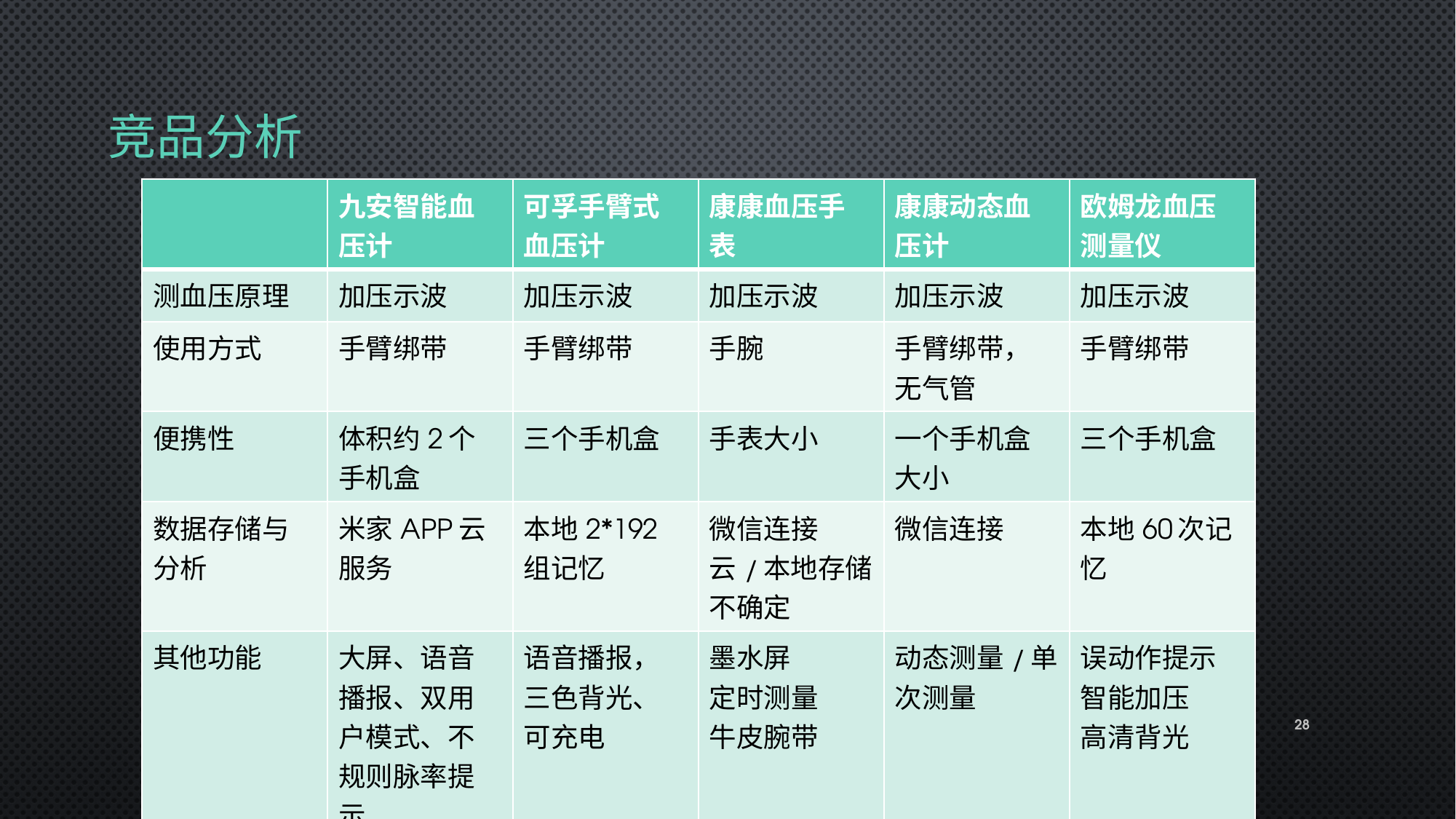

# 竞品分析
|  | 九安智能血压计 | 可孚手臂式血压计 | 康康血压手表 | 康康动态血压计 | 欧姆龙血压测量仪 |
| --- | --- | --- | --- | --- | --- |
| 测血压原理 | 加压示波 | 加压示波 | 加压示波 | 加压示波 | 加压示波 |
| 使用方式 | 手臂绑带 | 手臂绑带 | 手腕 | 手臂绑带，无气管 | 手臂绑带 |
| 便携性 | 体积约2个手机盒 | 三个手机盒 | 手表大小 | 一个手机盒大小 | 三个手机盒 |
| 数据存储与分析 | 米家APP云服务 | 本地2\*192组记忆 | 微信连接 云/本地存储不确定 | 微信连接 | 本地60次记忆 |
| 其他功能 | 大屏、语音播报、双用户模式、不规则脉率提示 | 语音播报，三色背光、可充电 | 墨水屏 定时测量 牛皮腕带 | 动态测量/单次测量 | 误动作提示 智能加压 高清背光 |
| 价格 | 169 | 139 | 1998 | 1499 | 399 |
28